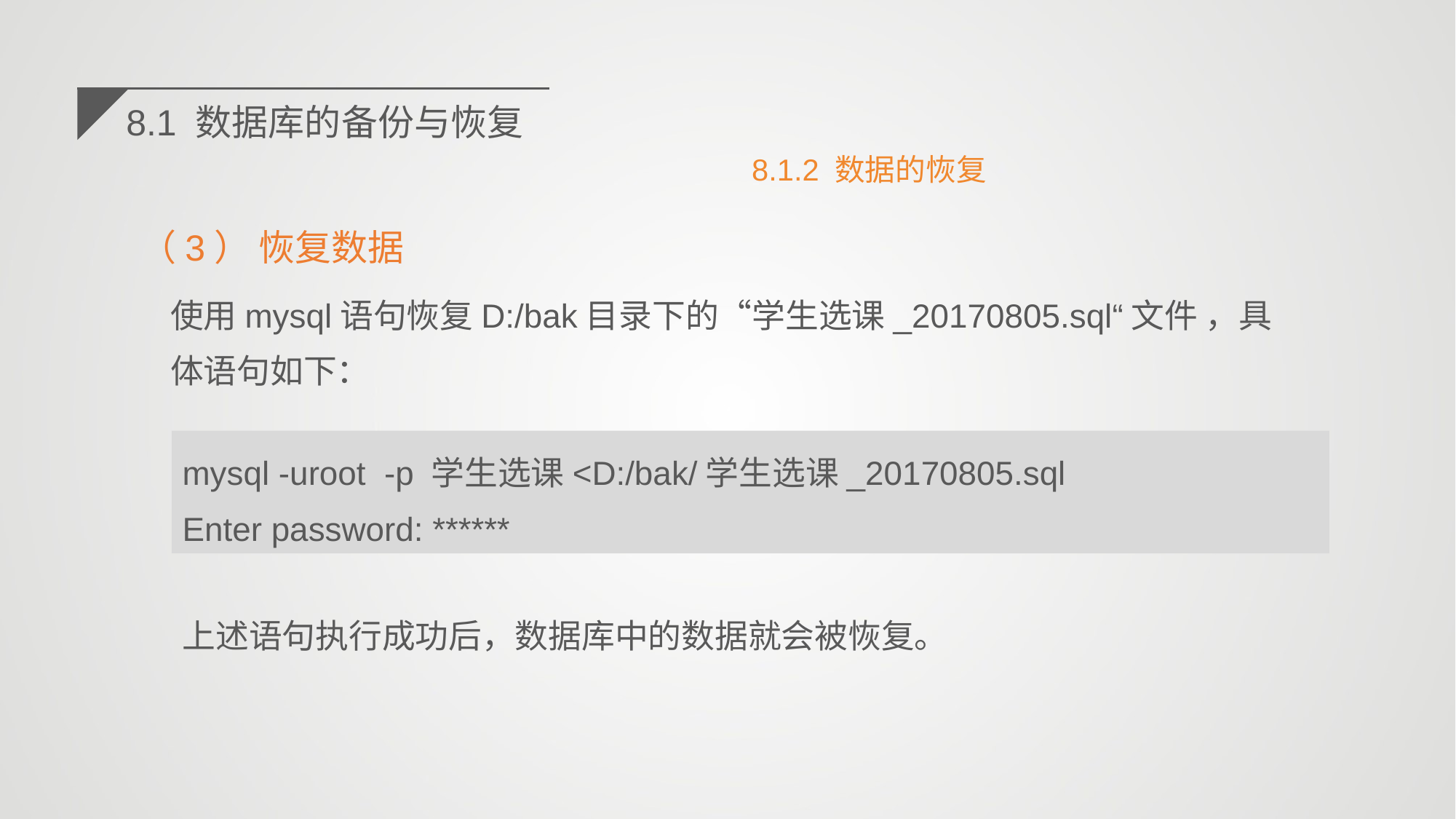

8.1 数据库的备份与恢复

8.1.2 数据的恢复
（3） 恢复数据
使用mysql语句恢复D:/bak目录下的“学生选课_20170805.sql“文件 ，具体语句如下：
mysql -uroot  -p 学生选课<D:/bak/学生选课_20170805.sql
Enter password: ******
上述语句执行成功后，数据库中的数据就会被恢复。